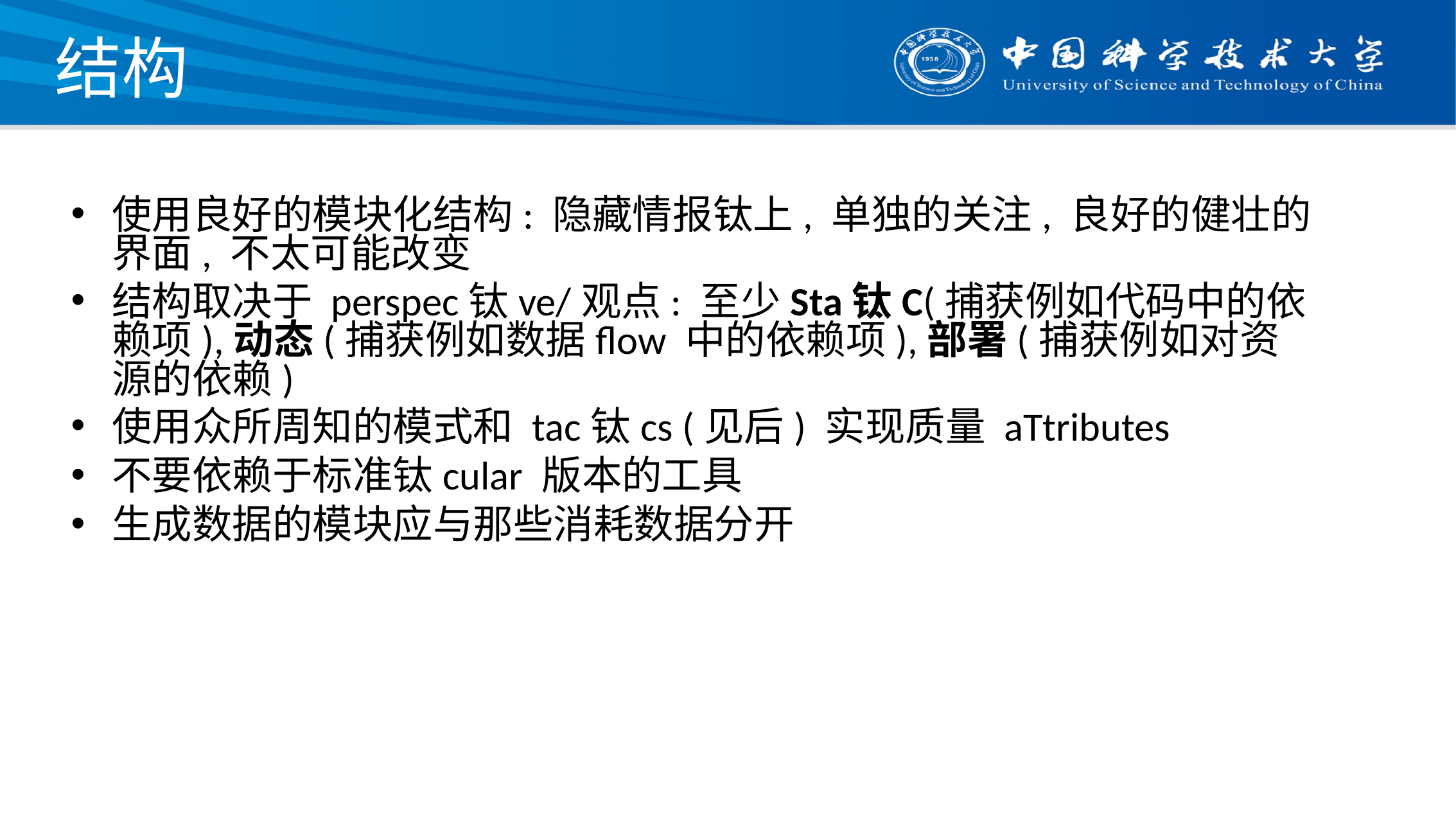

# 结构
使用良好的模块化结构: 隐藏情报钛上, 单独的关注, 良好的健壮的界面, 不太可能改变
结构取决于 perspec钛ve/观点: 至少Sta钛C(捕获例如代码中的依赖项),动态(捕获例如数据ﬂow 中的依赖项),部署(捕获例如对资源的依赖)
使用众所周知的模式和 tac钛cs (见后) 实现质量 aTtributes
不要依赖于标准钛cular 版本的工具
生成数据的模块应与那些消耗数据分开